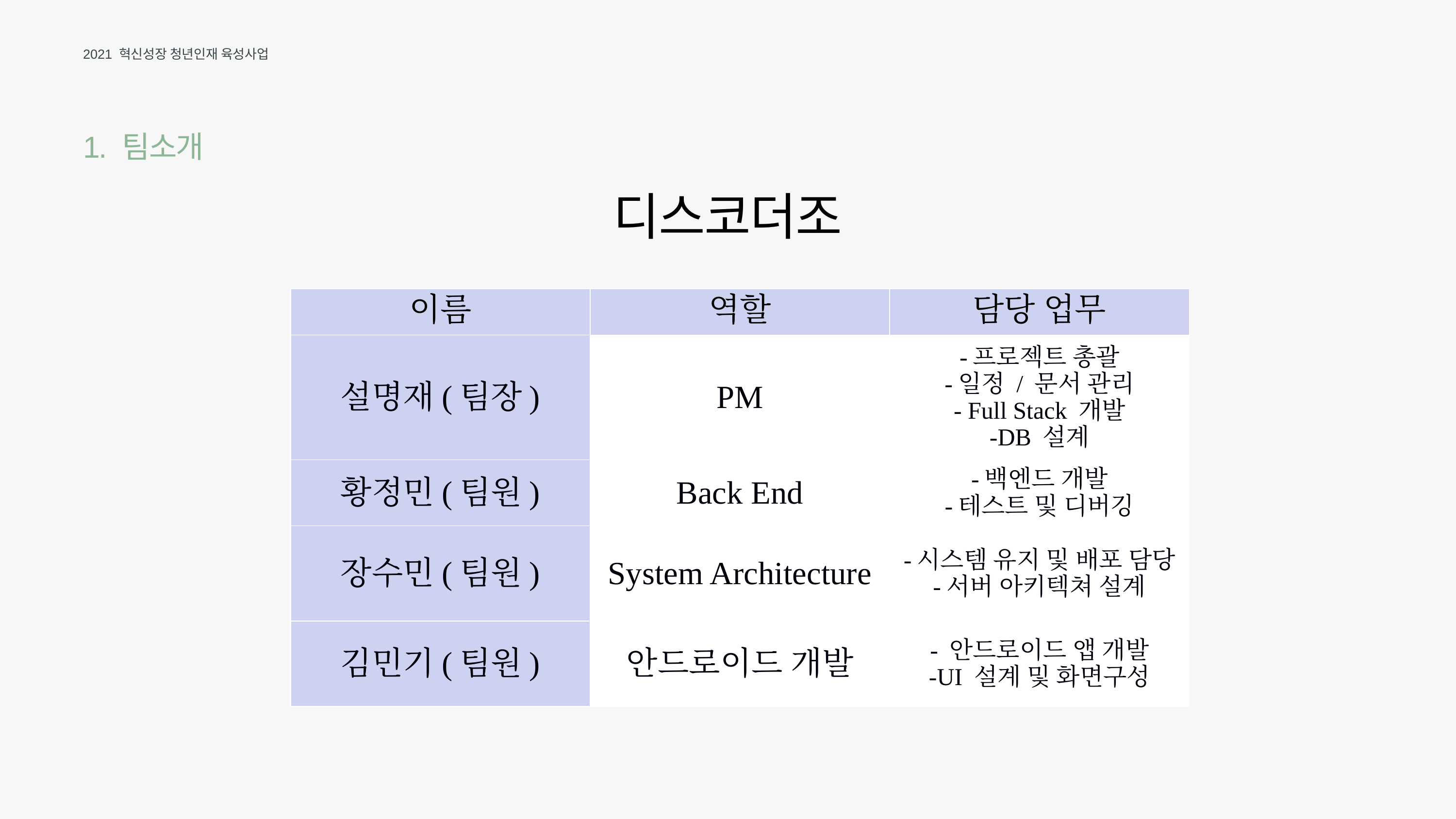

2021 혁신성장 청년인재 육성사업
1. 팀소개
디스코더조
| 이름 | 역할 | 담당 업무 |
| --- | --- | --- |
| 설명재(팀장) | PM | -프로젝트 총괄 -일정 / 문서 관리 - Full Stack 개발 -DB 설계 |
| 황정민(팀원) | Back End | -백엔드 개발 -테스트 및 디버깅 |
| 장수민(팀원) | System Architecture | -시스템 유지 및 배포 담당 -서버 아키텍쳐 설계 |
| 김민기(팀원) | 안드로이드 개발 | - 안드로이드 앱 개발 -UI 설계 및 화면구성 |